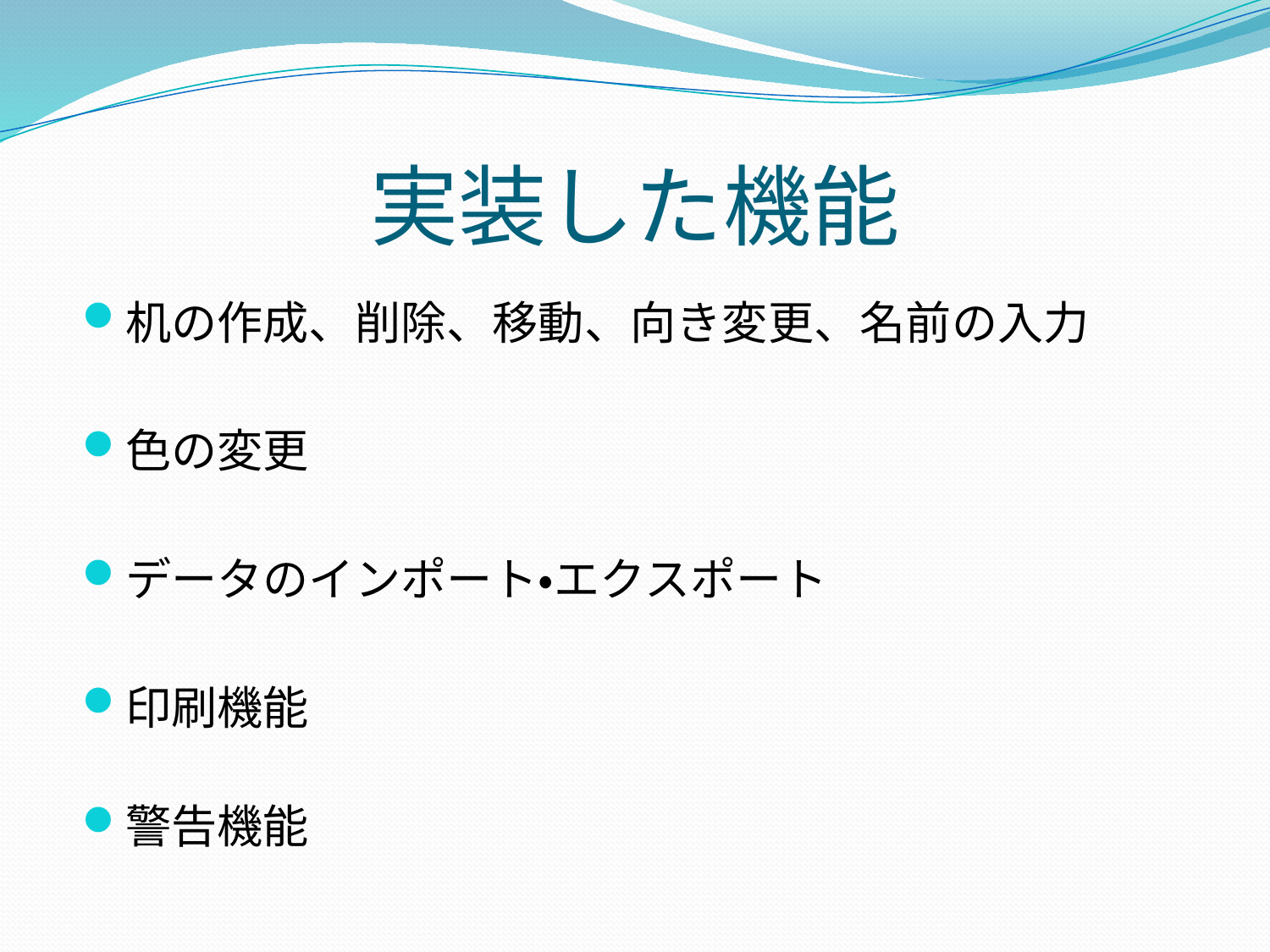

# 実装した機能
机の作成、削除、移動、向き変更、名前の入力

色の変更

データのインポート・エクスポート

印刷機能
警告機能